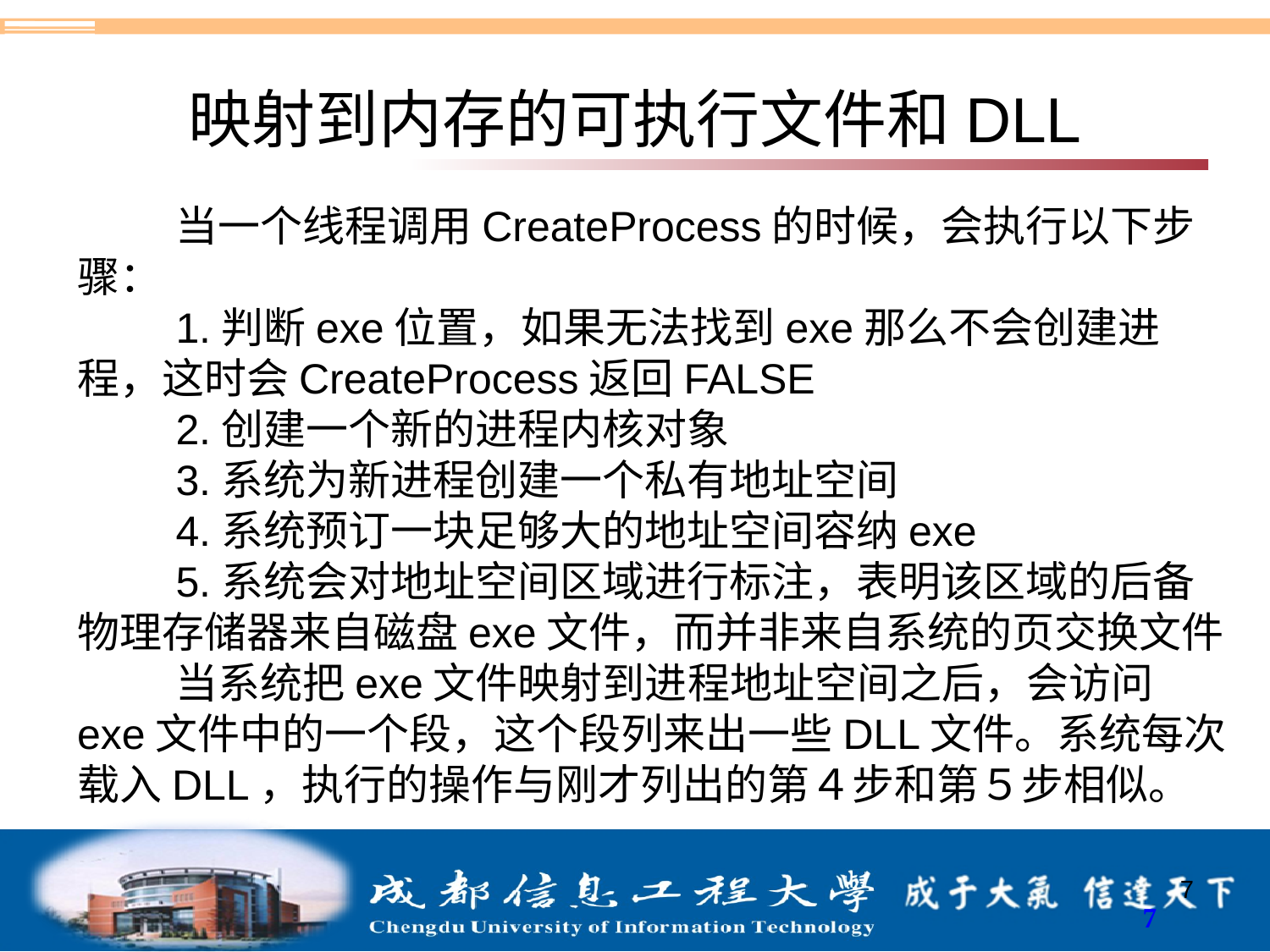

# 映射到内存的可执行文件和DLL
当一个线程调用CreateProcess的时候，会执行以下步骤：
1.判断exe位置，如果无法找到exe那么不会创建进程，这时会CreateProcess返回FALSE
2.创建一个新的进程内核对象
3.系统为新进程创建一个私有地址空间
4.系统预订一块足够大的地址空间容纳exe
5.系统会对地址空间区域进行标注，表明该区域的后备物理存储器来自磁盘exe文件，而并非来自系统的页交换文件
当系统把exe文件映射到进程地址空间之后，会访问exe文件中的一个段，这个段列来出一些DLL文件。系统每次载入DLL，执行的操作与刚才列出的第４步和第５步相似。